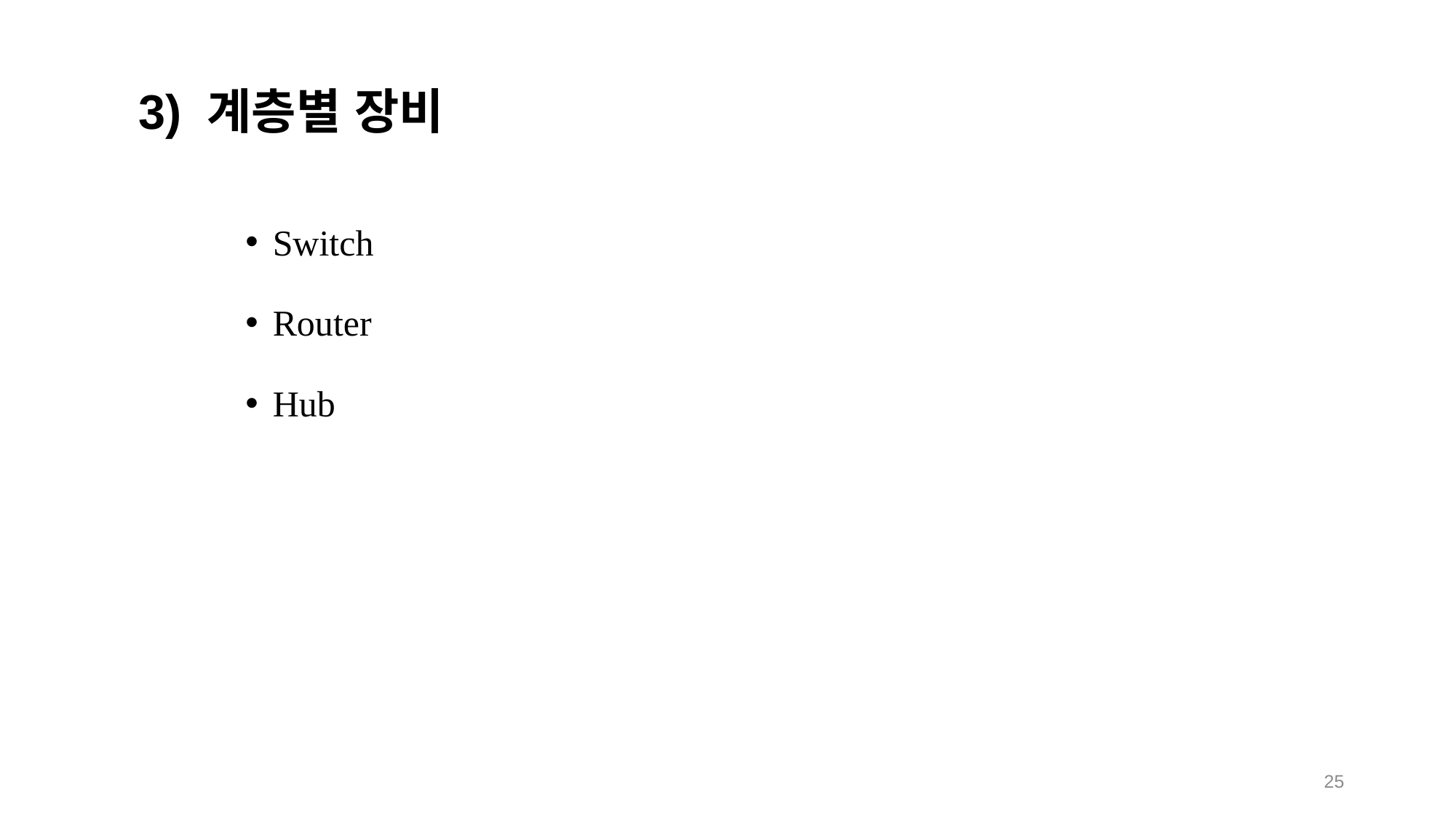

# 3) 계층별 장비
Switch
Router
Hub
25